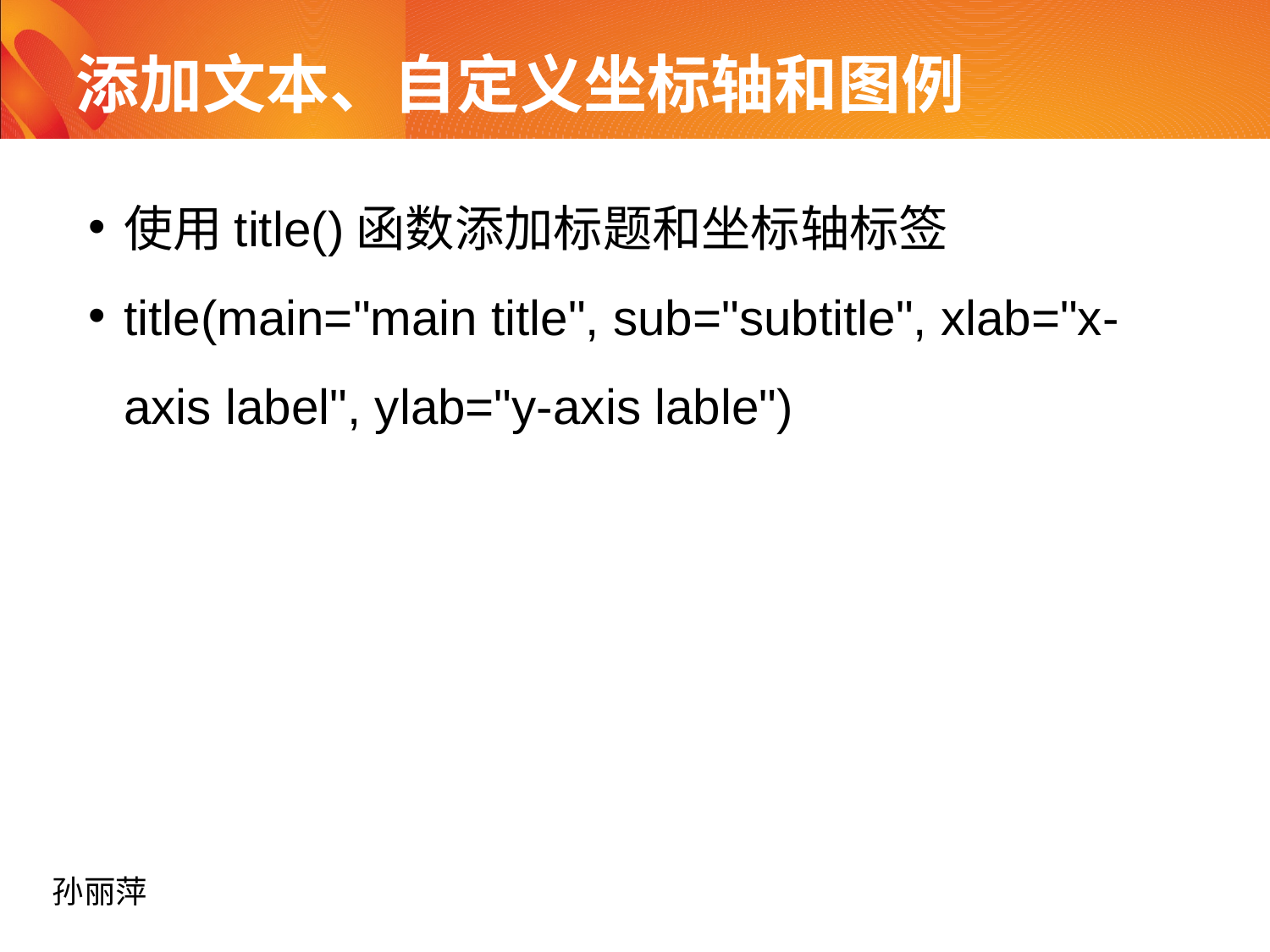

# 添加文本、自定义坐标轴和图例
使用title()函数添加标题和坐标轴标签
title(main="main title", sub="subtitle", xlab="x-axis label", ylab="y-axis lable")
18